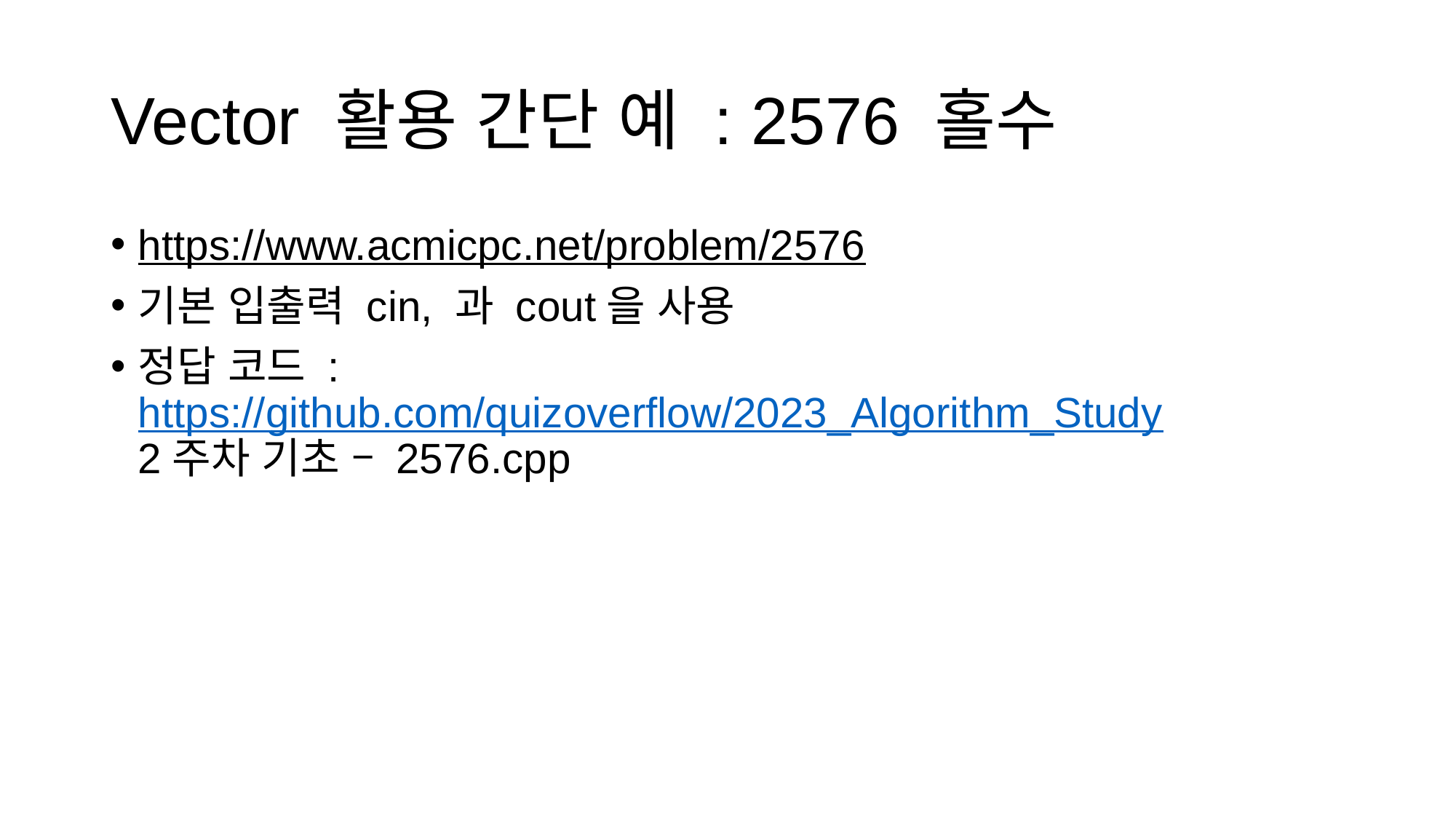

# Vector 활용 간단 예 : 2576 홀수
https://www.acmicpc.net/problem/2576
기본 입출력 cin, 과 cout을 사용
정답 코드 : https://github.com/quizoverflow/2023_Algorithm_Study
2주차 기초 – 2576.cpp